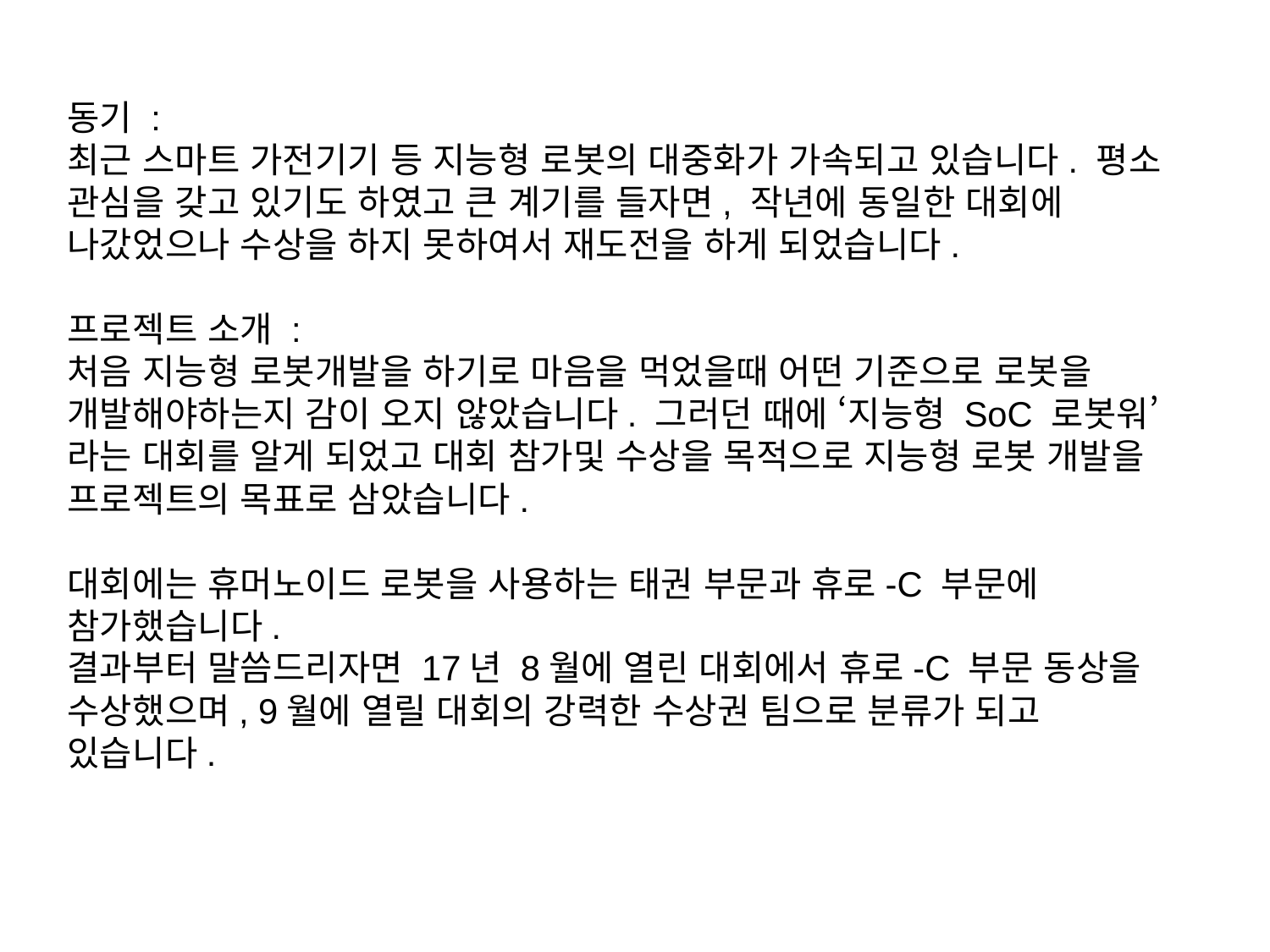

동기 :
최근 스마트 가전기기 등 지능형 로봇의 대중화가 가속되고 있습니다. 평소 관심을 갖고 있기도 하였고 큰 계기를 들자면, 작년에 동일한 대회에 나갔었으나 수상을 하지 못하여서 재도전을 하게 되었습니다.

프로젝트 소개 :
처음 지능형 로봇개발을 하기로 마음을 먹었을때 어떤 기준으로 로봇을 개발해야하는지 감이 오지 않았습니다. 그러던 때에 ‘지능형 SoC 로봇워’라는 대회를 알게 되었고 대회 참가및 수상을 목적으로 지능형 로봇 개발을 프로젝트의 목표로 삼았습니다.

대회에는 휴머노이드 로봇을 사용하는 태권 부문과 휴로-C 부문에 참가했습니다.
결과부터 말씀드리자면 17년 8월에 열린 대회에서 휴로-C 부문 동상을 수상했으며, 9월에 열릴 대회의 강력한 수상권 팀으로 분류가 되고 있습니다.